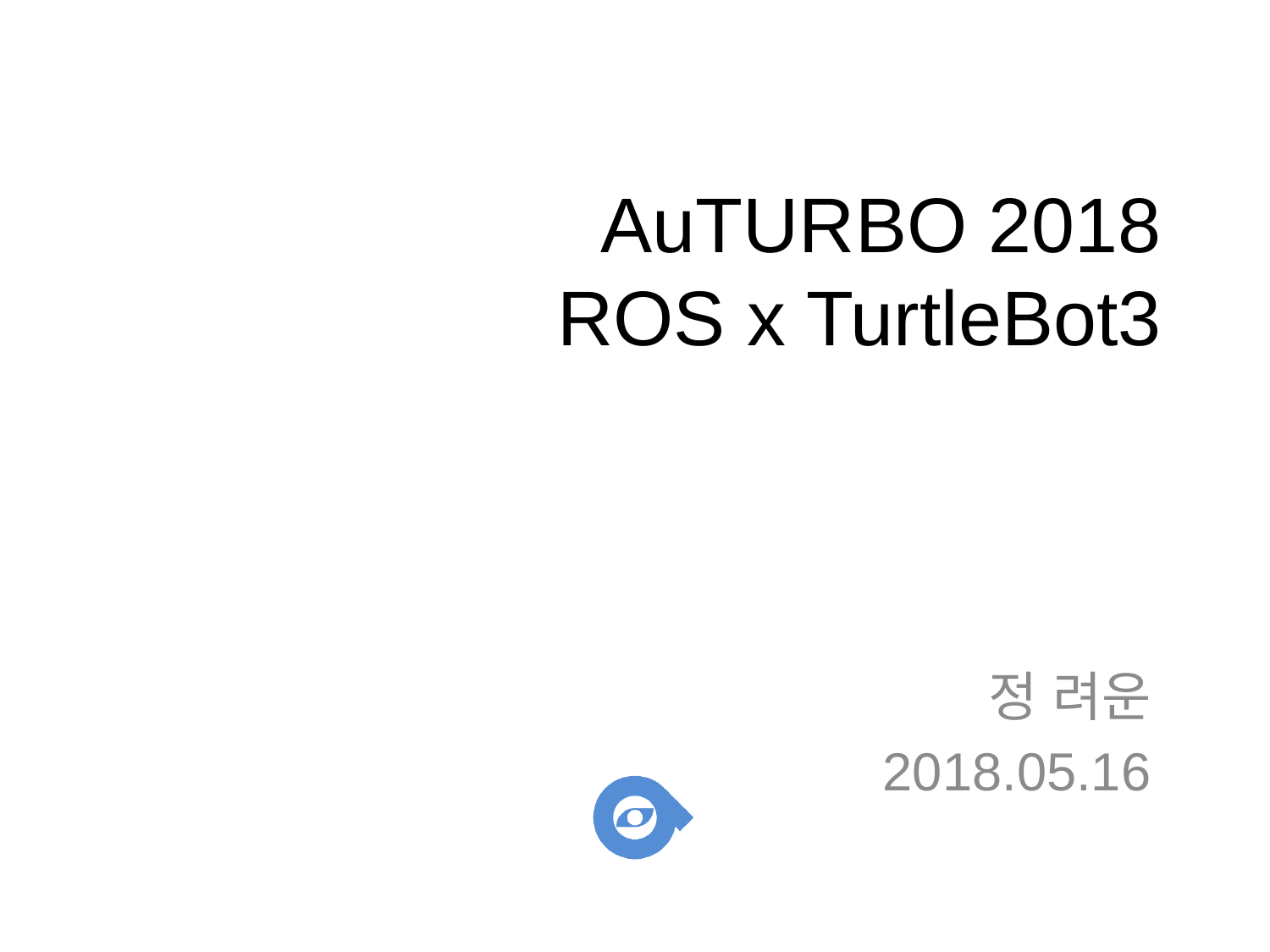

# AuTURBO 2018 ROS x TurtleBot3
정 려운
2018.05.16